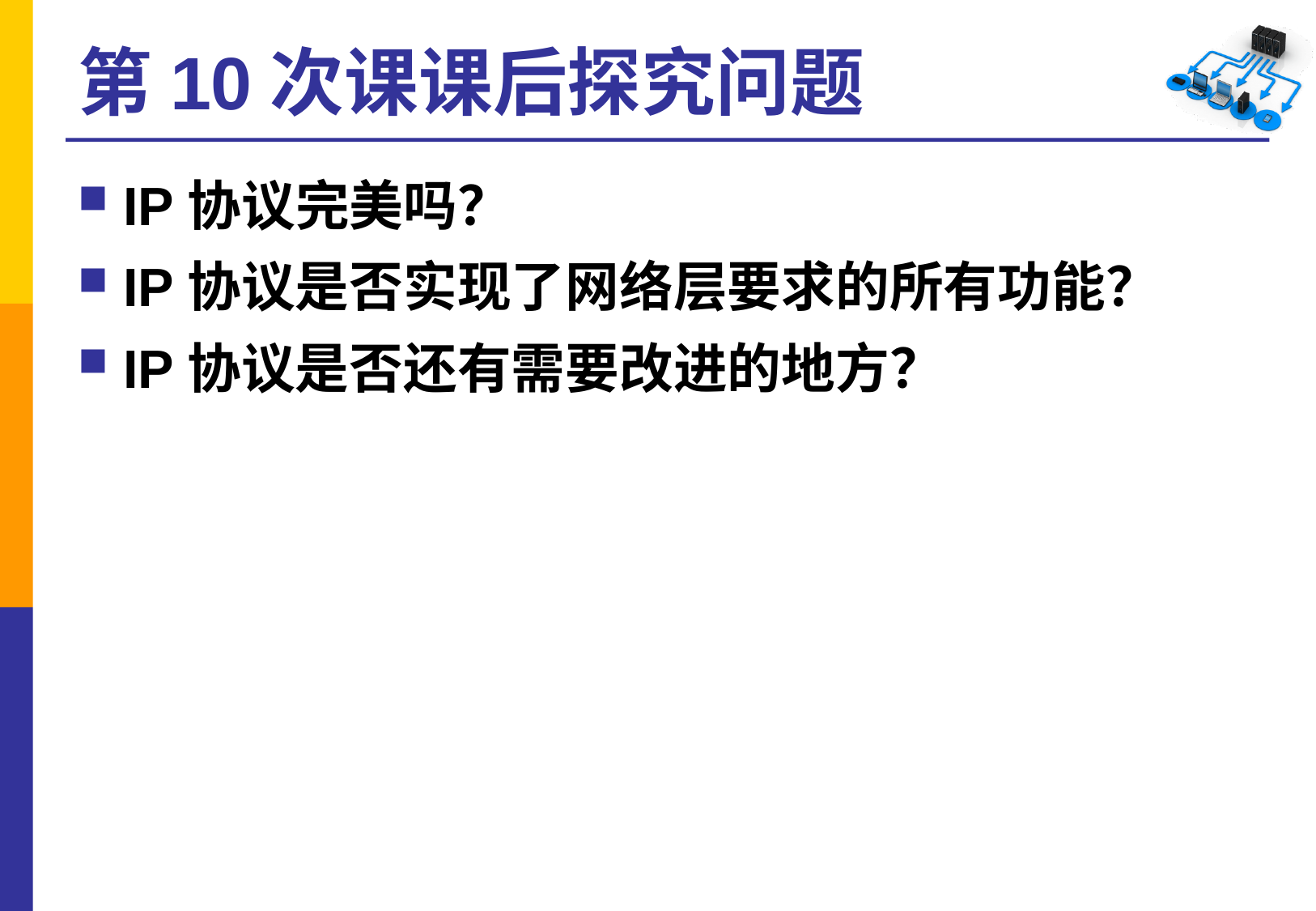

# 第10次课课后探究问题
IP协议完美吗？
IP协议是否实现了网络层要求的所有功能？
IP协议是否还有需要改进的地方？